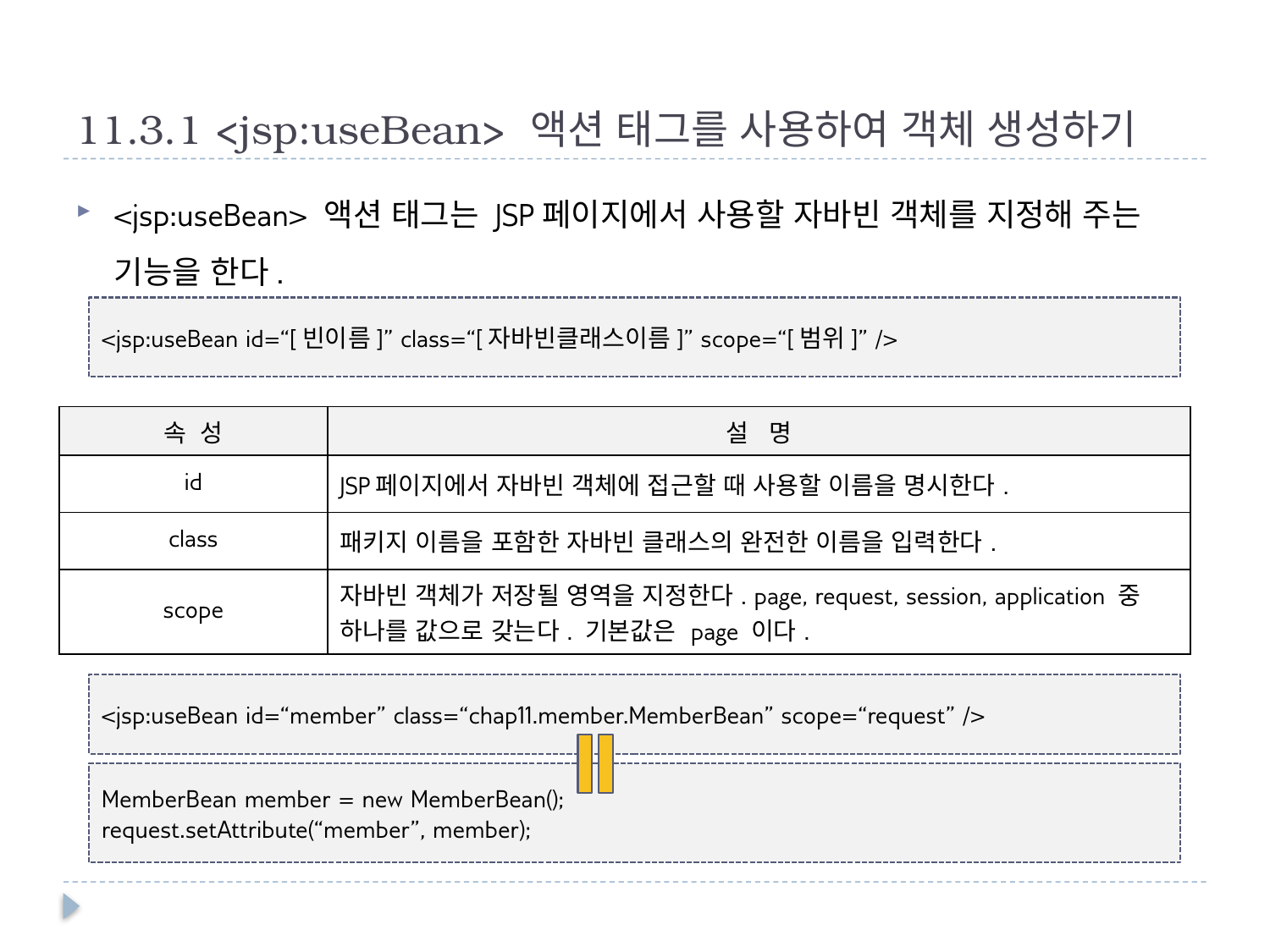

# 11.3.1 <jsp:useBean> 액션 태그를 사용하여 객체 생성하기
<jsp:useBean> 액션 태그는 JSP페이지에서 사용할 자바빈 객체를 지정해 주는 기능을 한다.
<jsp:useBean id=“[빈이름]” class=“[자바빈클래스이름]” scope=“[범위]” />
| 속 성 | 설 명 |
| --- | --- |
| id | JSP페이지에서 자바빈 객체에 접근할 때 사용할 이름을 명시한다. |
| class | 패키지 이름을 포함한 자바빈 클래스의 완전한 이름을 입력한다. |
| scope | 자바빈 객체가 저장될 영역을 지정한다. page, request, session, application 중 하나를 값으로 갖는다. 기본값은 page 이다. |
<jsp:useBean id=“member” class=“chap11.member.MemberBean” scope=“request” />

MemberBean member = new MemberBean();
request.setAttribute(“member”, member);